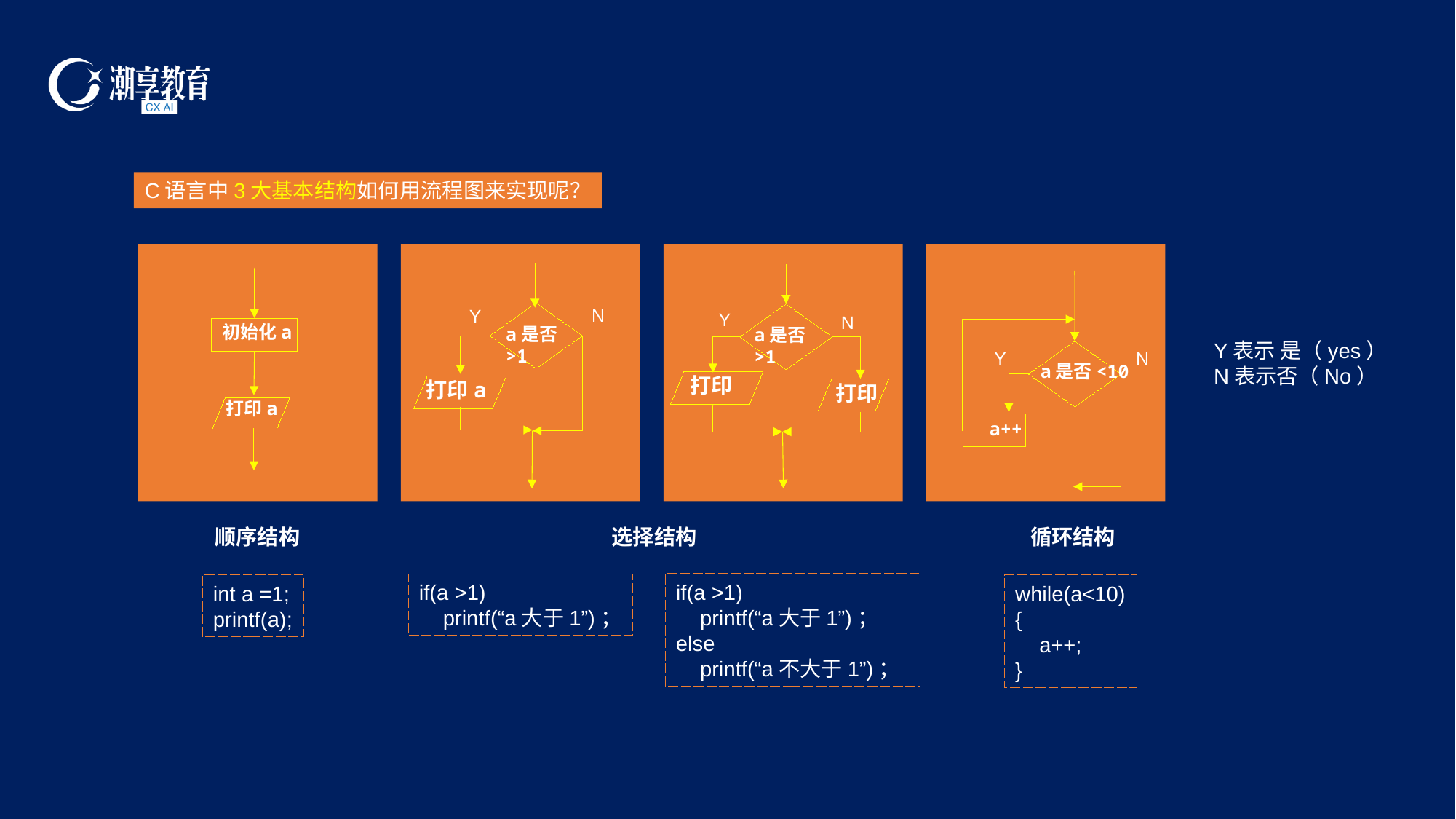

C语言中3大基本结构如何用流程图来实现呢？

N
Y

Y

N
初始化a
a是否>1
a是否>1

Y表示 是（yes）
N表示否（No）

Y
N
a是否<10
打印
打印a

打印

打印a

a++

顺序结构
选择结构
循环结构
if(a >1)
    printf(“a大于1”)；
else
    printf(“a不大于1”)；
if(a >1)
    printf(“a大于1”)；
int a =1;
printf(a);
while(a<10)
{
    a++;
}